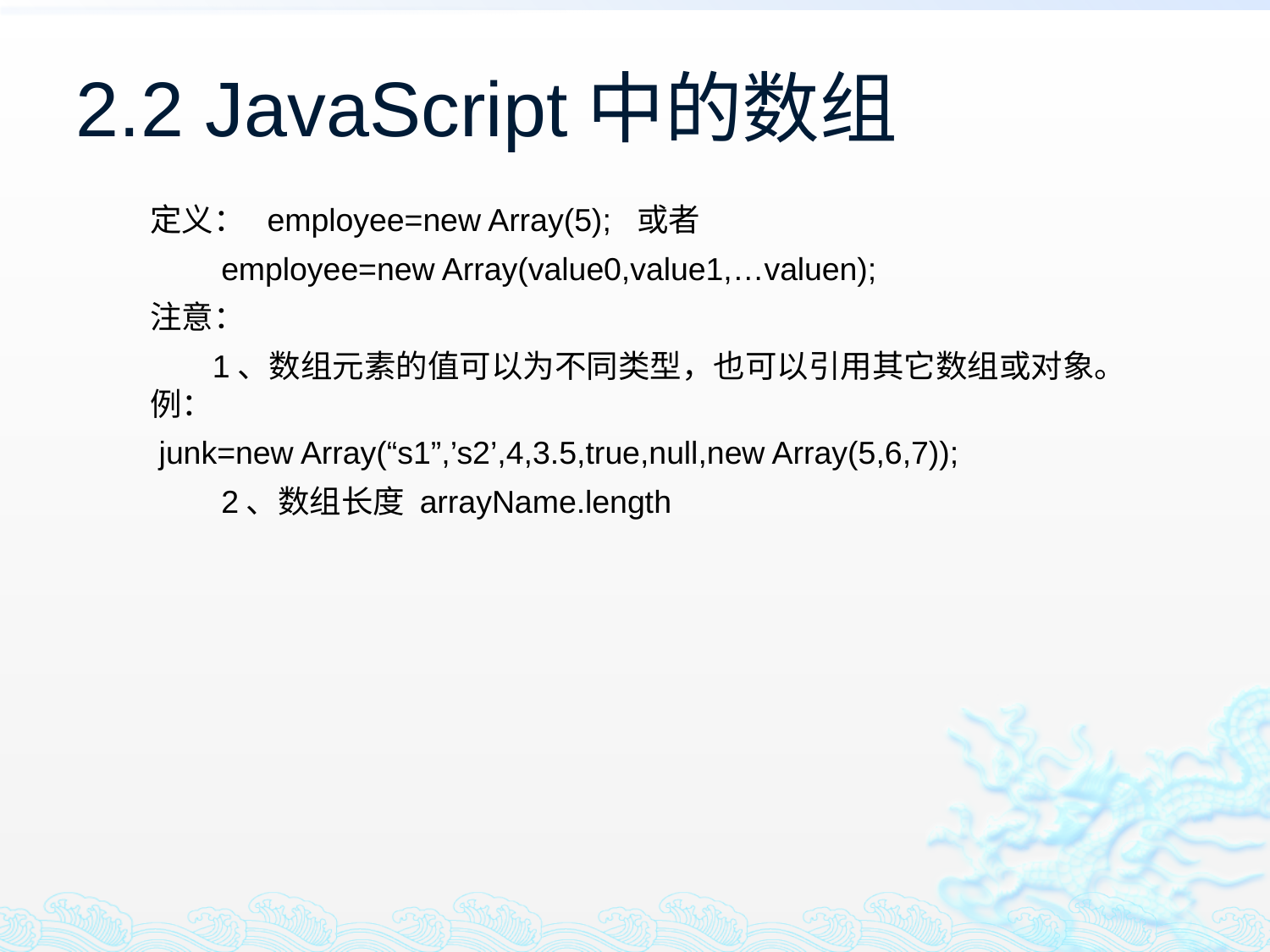

2.2 JavaScript中的数组
定义：  employee=new Array(5);  或者
        employee=new Array(value0,value1,…valuen);
注意：
       1、数组元素的值可以为不同类型，也可以引用其它数组或对象。例：
 junk=new Array(“s1”,’s2’,4,3.5,true,null,new Array(5,6,7));
        2、数组长度 arrayName.length